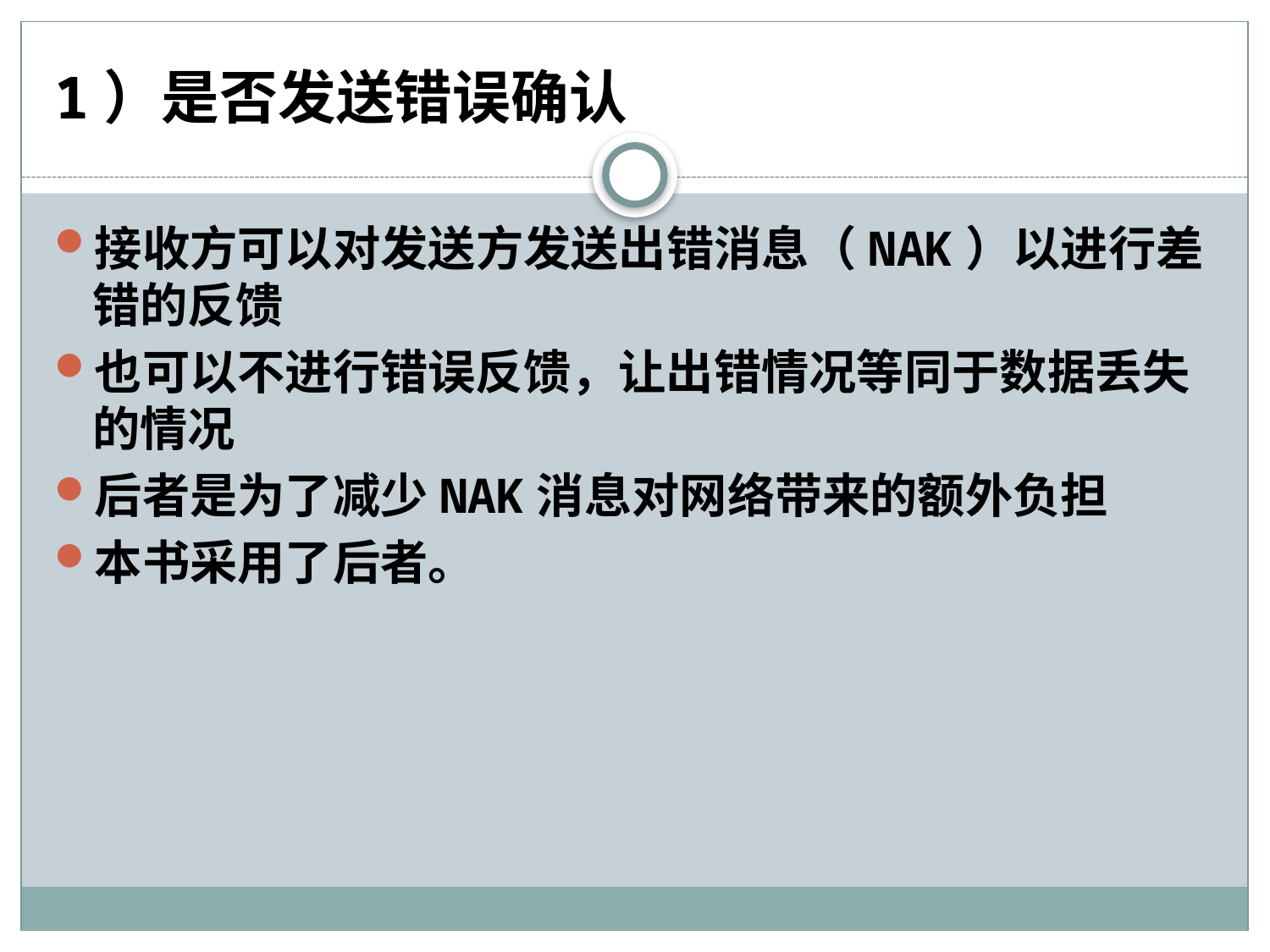

# 1）是否发送错误确认
接收方可以对发送方发送出错消息（NAK）以进行差错的反馈
也可以不进行错误反馈，让出错情况等同于数据丢失的情况
后者是为了减少NAK消息对网络带来的额外负担
本书采用了后者。